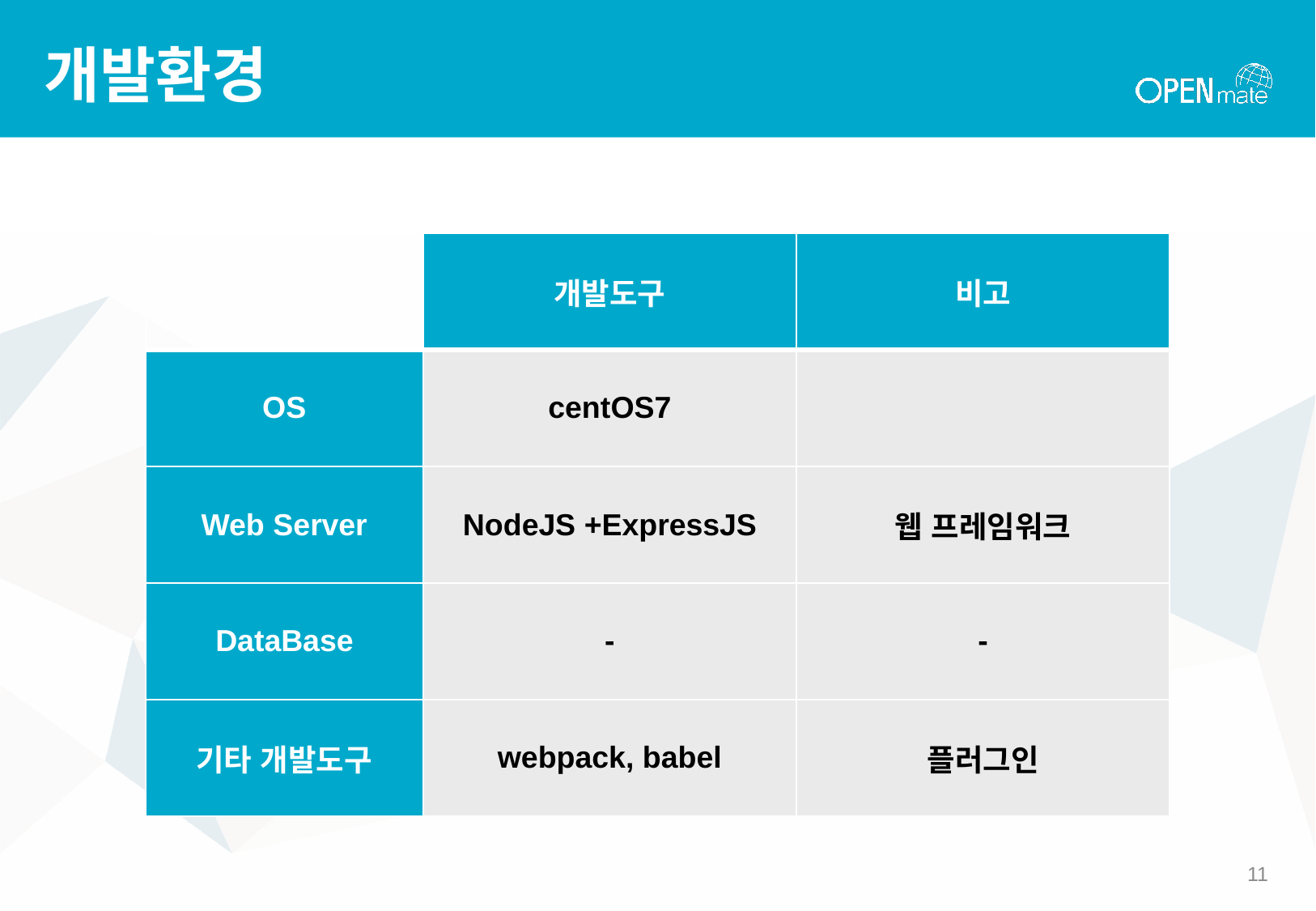

# 개발환경
|  | 개발도구 | 비고 |
| --- | --- | --- |
| OS | centOS7 |  |
| Web Server | NodeJS +ExpressJS | 웹 프레임워크 |
| DataBase | - | - |
| 기타 개발도구 | webpack, babel | 플러그인 |
11